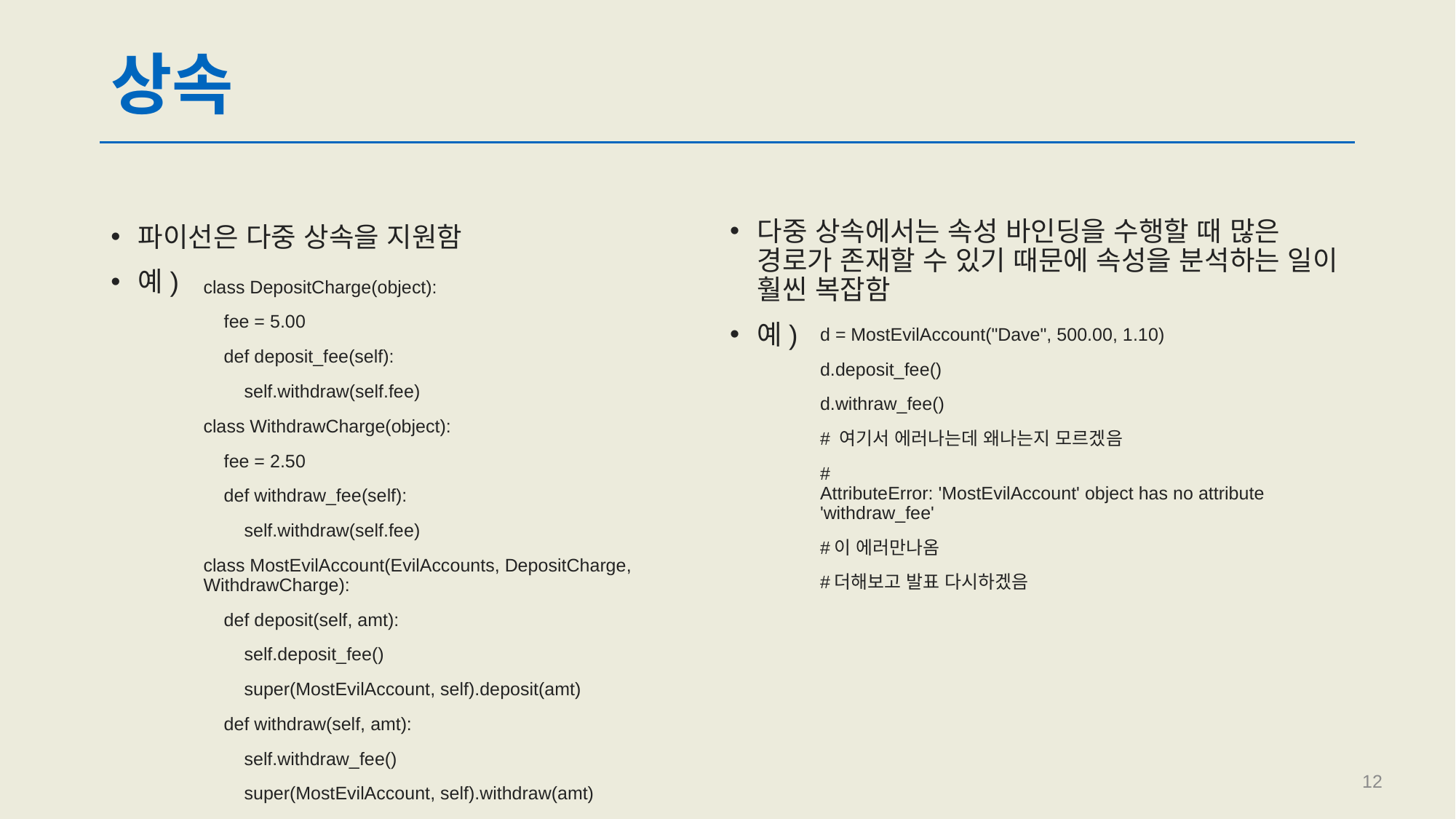

# 상속
다중 상속에서는 속성 바인딩을 수행할 때 많은 경로가 존재할 수 있기 때문에 속성을 분석하는 일이 훨씬 복잡함
예)
파이선은 다중 상속을 지원함
예)
class DepositCharge(object):
    fee = 5.00
    def deposit_fee(self):
        self.withdraw(self.fee)
class WithdrawCharge(object):
    fee = 2.50
    def withdraw_fee(self):
        self.withdraw(self.fee)
class MostEvilAccount(EvilAccounts, DepositCharge, WithdrawCharge):
    def deposit(self, amt):
        self.deposit_fee()
        super(MostEvilAccount, self).deposit(amt)
    def withdraw(self, amt):
        self.withdraw_fee()
        super(MostEvilAccount, self).withdraw(amt)
d = MostEvilAccount("Dave", 500.00, 1.10)
d.deposit_fee()
d.withraw_fee()
# 여기서 에러나는데 왜나는지 모르겠음
# AttributeError: 'MostEvilAccount' object has no attribute 'withdraw_fee'
#이 에러만나옴
#더해보고 발표 다시하겠음
12